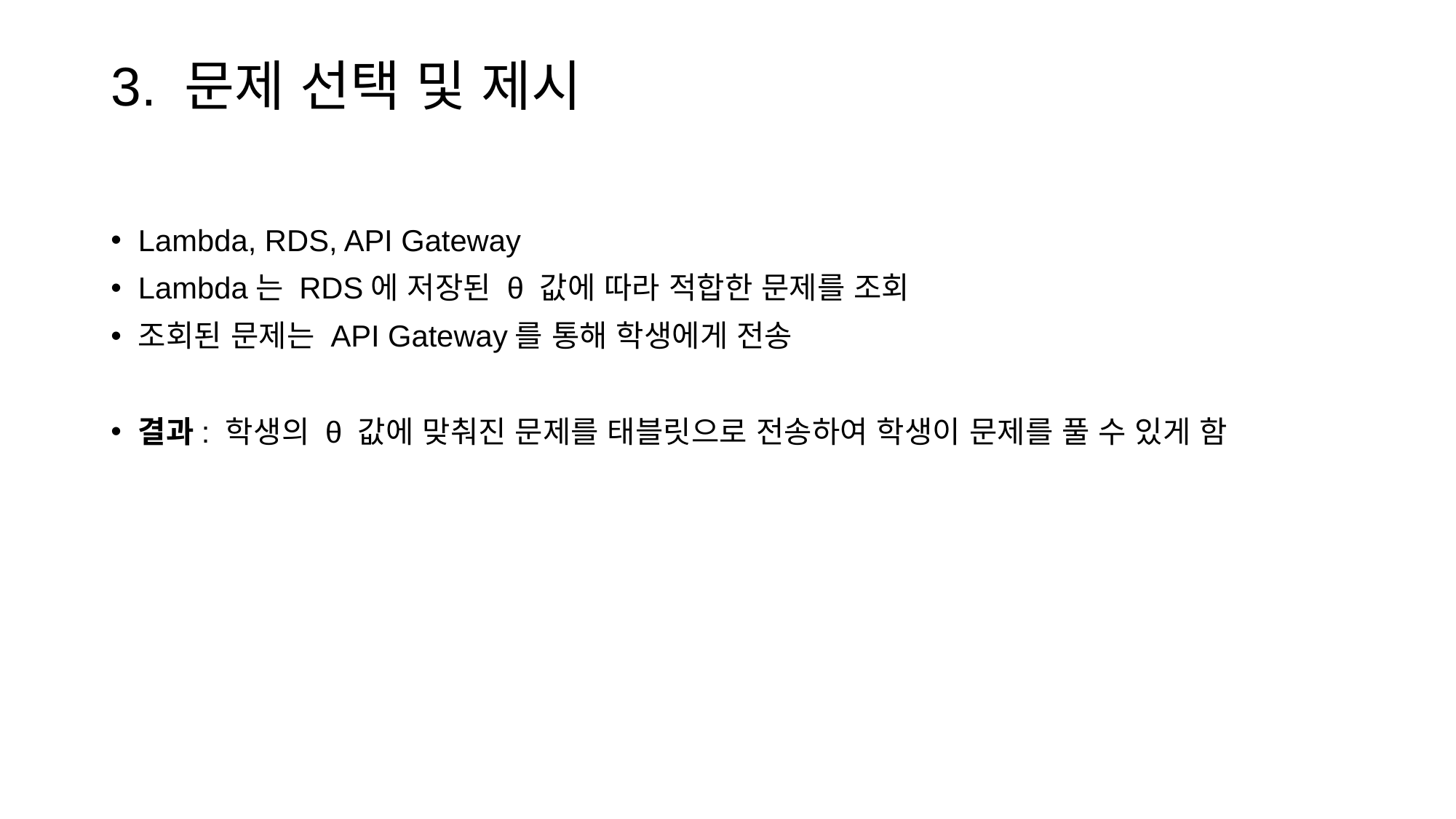

# 3. 문제 선택 및 제시
Lambda, RDS, API Gateway
Lambda는 RDS에 저장된 θ 값에 따라 적합한 문제를 조회
조회된 문제는 API Gateway를 통해 학생에게 전송

결과: 학생의 θ 값에 맞춰진 문제를 태블릿으로 전송하여 학생이 문제를 풀 수 있게 함